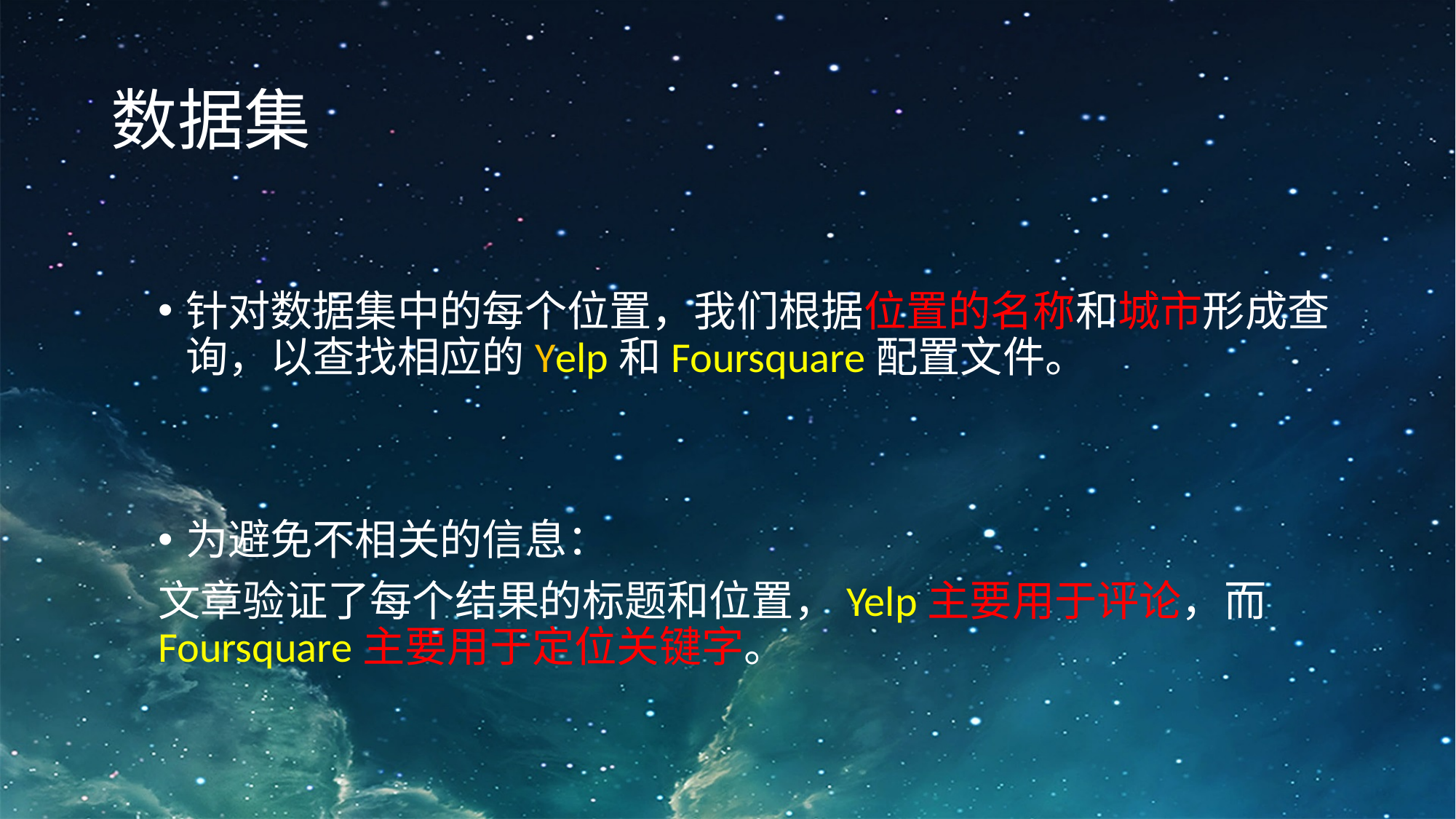

# 数据集

针对数据集中的每个位置，我们根据位置的名称和城市形成查询，以查找相应的Yelp和Foursquare配置文件。

为避免不相关的信息：
文章验证了每个结果的标题和位置，Yelp主要用于评论，而Foursquare主要用于定位关键字。